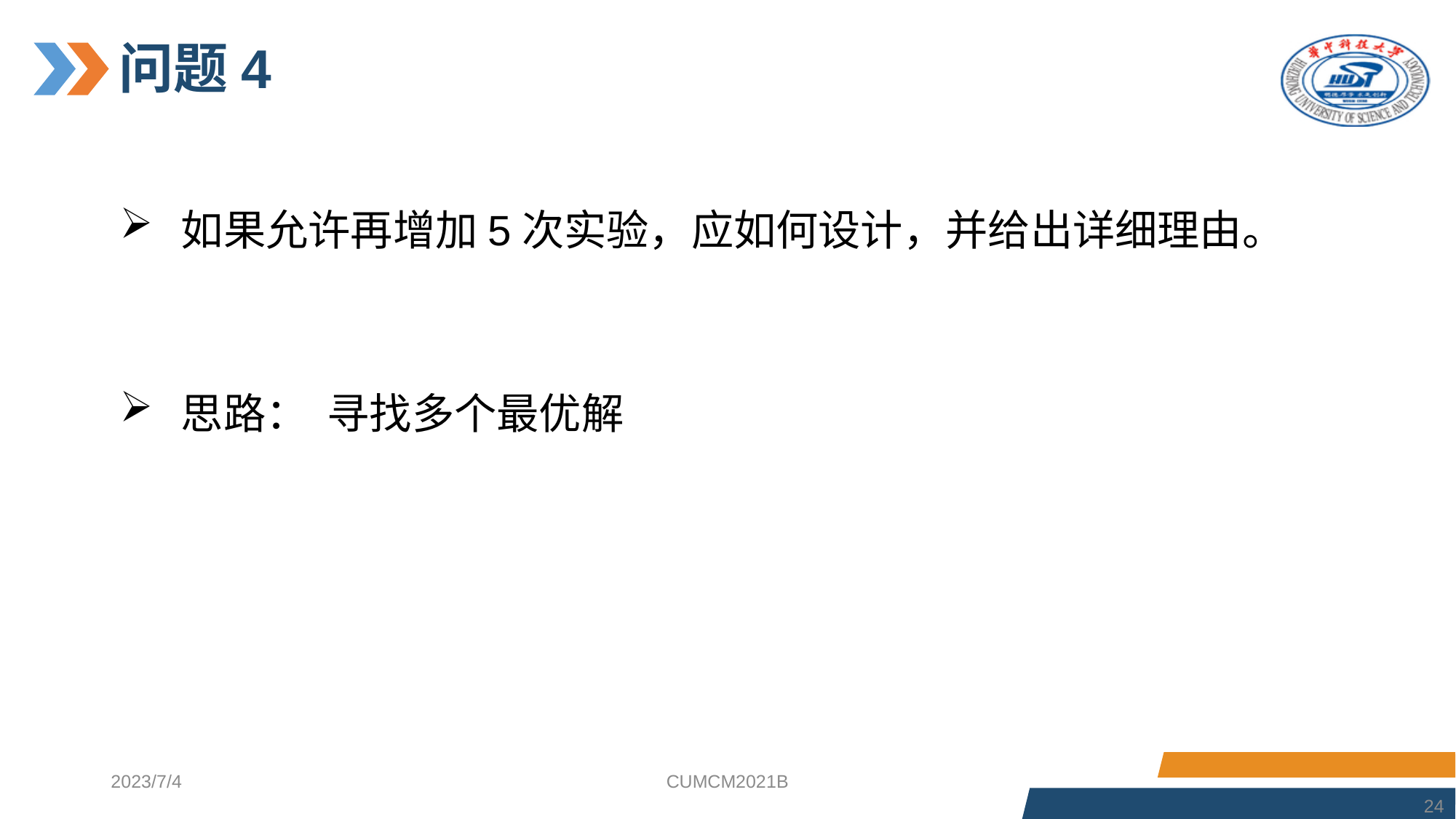

# 问题4
如果允许再增加5次实验，应如何设计，并给出详细理由。

思路：  寻找多个最优解
2023/7/4
CUMCM2021B
24